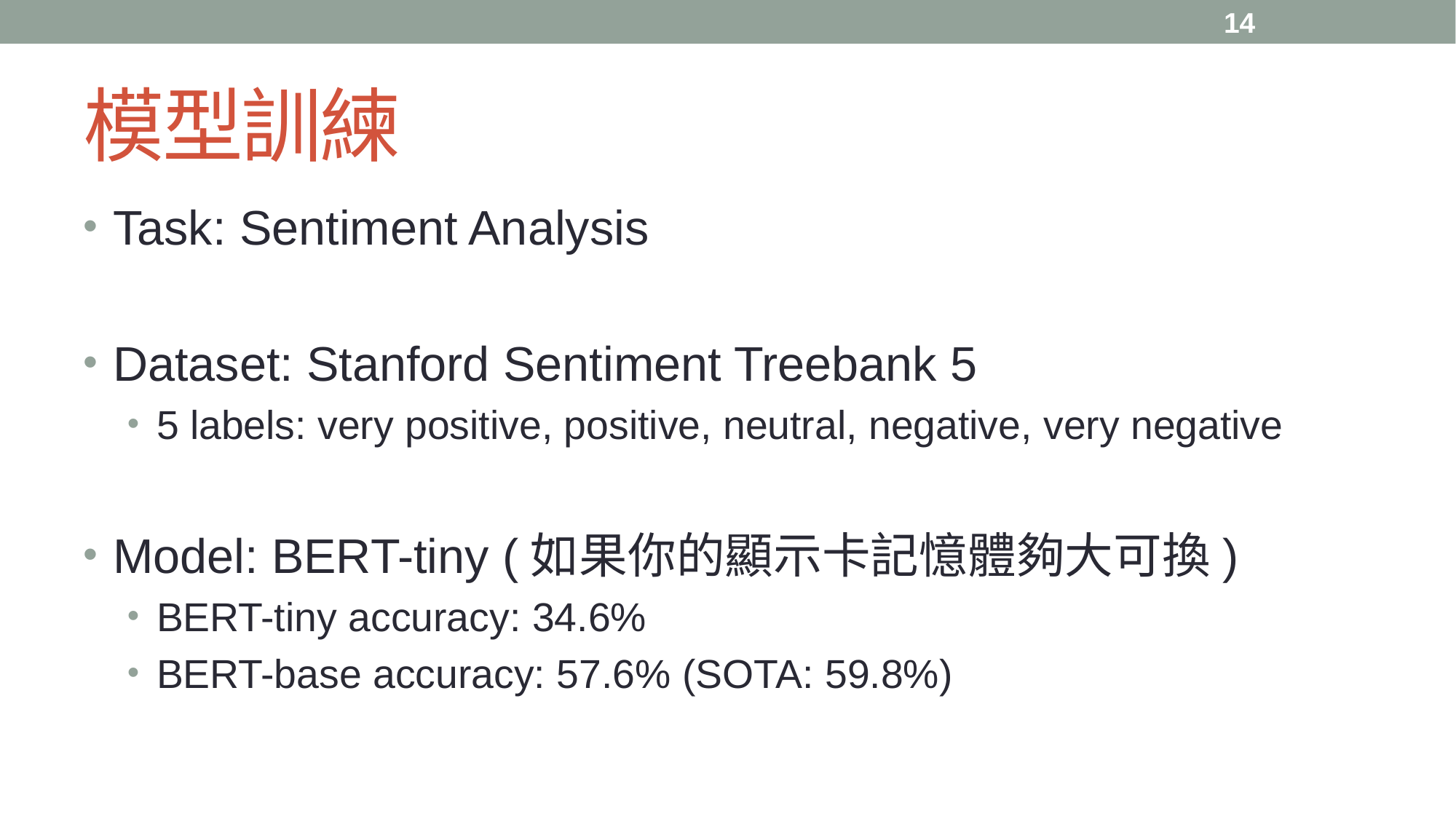

14
# 模型訓練
Task: Sentiment Analysis

Dataset: Stanford Sentiment Treebank 5
5 labels: very positive, positive, neutral, negative, very negative

Model: BERT-tiny (如果你的顯示卡記憶體夠大可換)
BERT-tiny accuracy: 34.6%
BERT-base accuracy: 57.6% (SOTA: 59.8%)